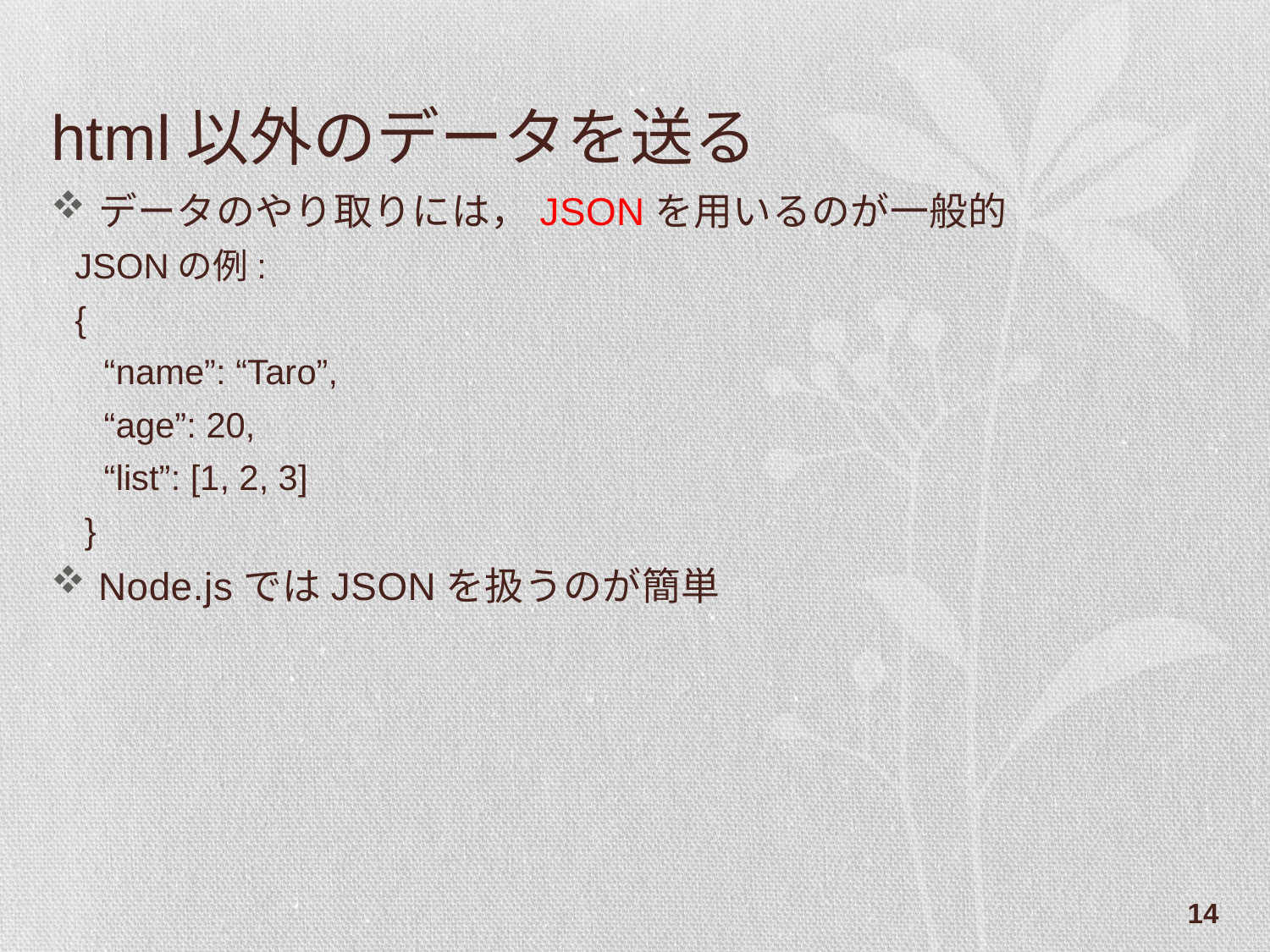

# html以外のデータを送る
データのやり取りには，JSONを用いるのが一般的
JSONの例:
{
   “name”: “Taro”,
   “age”: 20,
   “list”: [1, 2, 3]
 }
Node.jsではJSONを扱うのが簡単
14